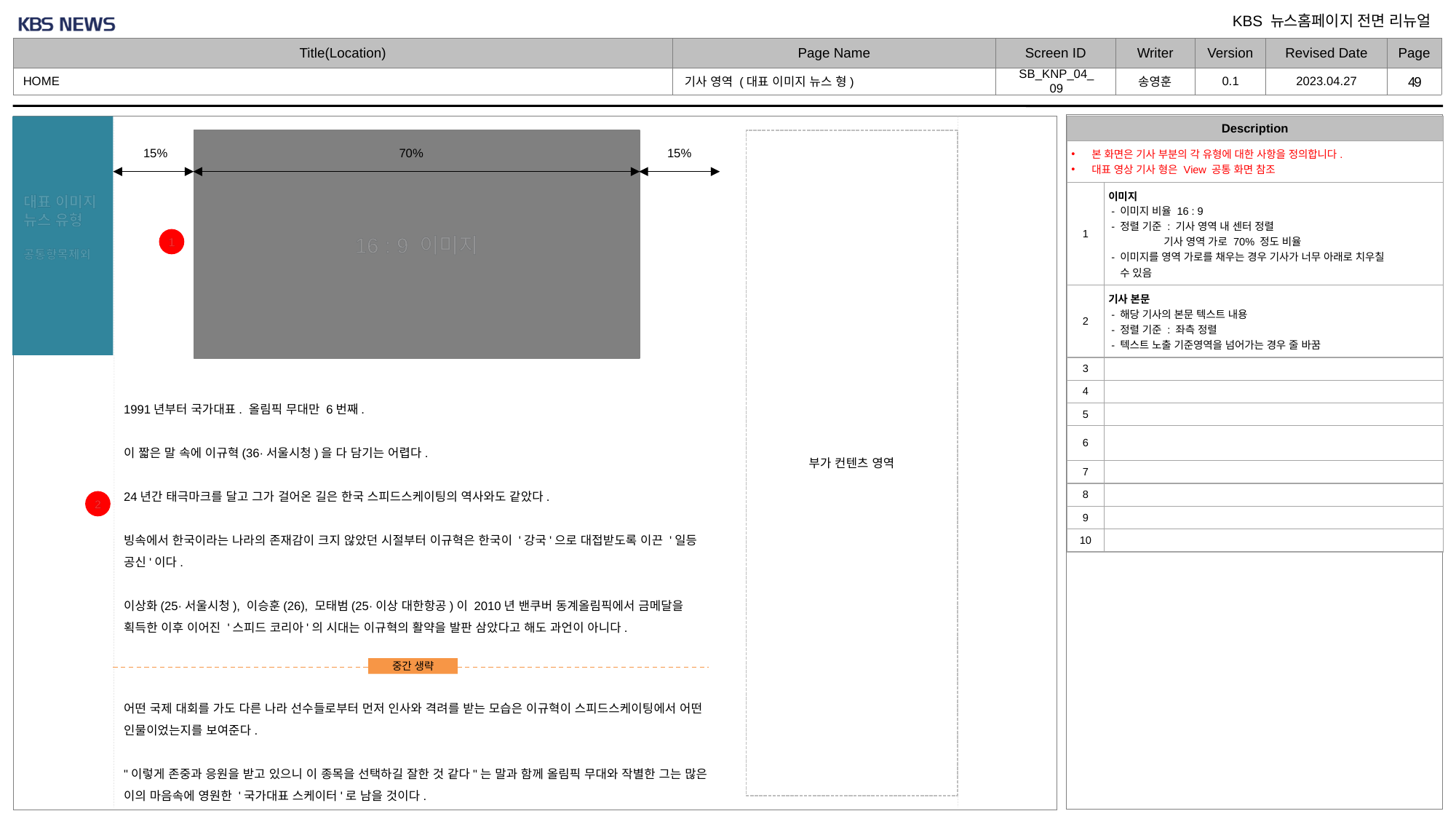

2023.04.27
0.1
HOME
SB_KNP_04_09
# 기사 영역 (대표 이미지 뉴스 형)
대표 이미지
뉴스 유형

공통항목제외

| Description |  |
| --- | --- |
| 본 화면은 기사 부분의 각 유형에 대한 사항을 정의합니다. 대표 영상 기사 형은 View 공통 화면 참조 |  |
| 1 | 이미지 - 이미지 비율 16 : 9 - 정렬 기준 : 기사 영역 내 센터 정렬 기사 영역 가로 70% 정도 비율 - 이미지를 영역 가로를 채우는 경우 기사가 너무 아래로 치우칠 수 있음 |
| 2 | 기사 본문 - 해당 기사의 본문 텍스트 내용 - 정렬 기준 : 좌측 정렬 - 텍스트 노출 기준영역을 넘어가는 경우 줄 바꿈 |
| 3 |  |
| 4 |  |
| 5 |  |
| 6 |  |
| 7 |  |
| 8 |  |
| 9 |  |
| 10 |  |
16 : 9 이미지
부가 컨텐츠 영역
15%
70%
15%
1
1991년부터 국가대표. 올림픽 무대만 6번째.

이 짧은 말 속에 이규혁(36·서울시청)을 다 담기는 어렵다.

24년간 태극마크를 달고 그가 걸어온 길은 한국 스피드스케이팅의 역사와도 같았다.

빙속에서 한국이라는 나라의 존재감이 크지 않았던 시절부터 이규혁은 한국이 '강국'으로 대접받도록 이끈 '일등 공신'이다.

이상화(25·서울시청), 이승훈(26), 모태범(25·이상 대한항공)이 2010년 밴쿠버 동계올림픽에서 금메달을 획득한 이후 이어진 '스피드 코리아'의 시대는 이규혁의 활약을 발판 삼았다고 해도 과언이 아니다.
2
중간 생략
어떤 국제 대회를 가도 다른 나라 선수들로부터 먼저 인사와 격려를 받는 모습은 이규혁이 스피드스케이팅에서 어떤 인물이었는지를 보여준다.

"이렇게 존중과 응원을 받고 있으니 이 종목을 선택하길 잘한 것 같다"는 말과 함께 올림픽 무대와 작별한 그는 많은 이의 마음속에 영원한 '국가대표 스케이터'로 남을 것이다.